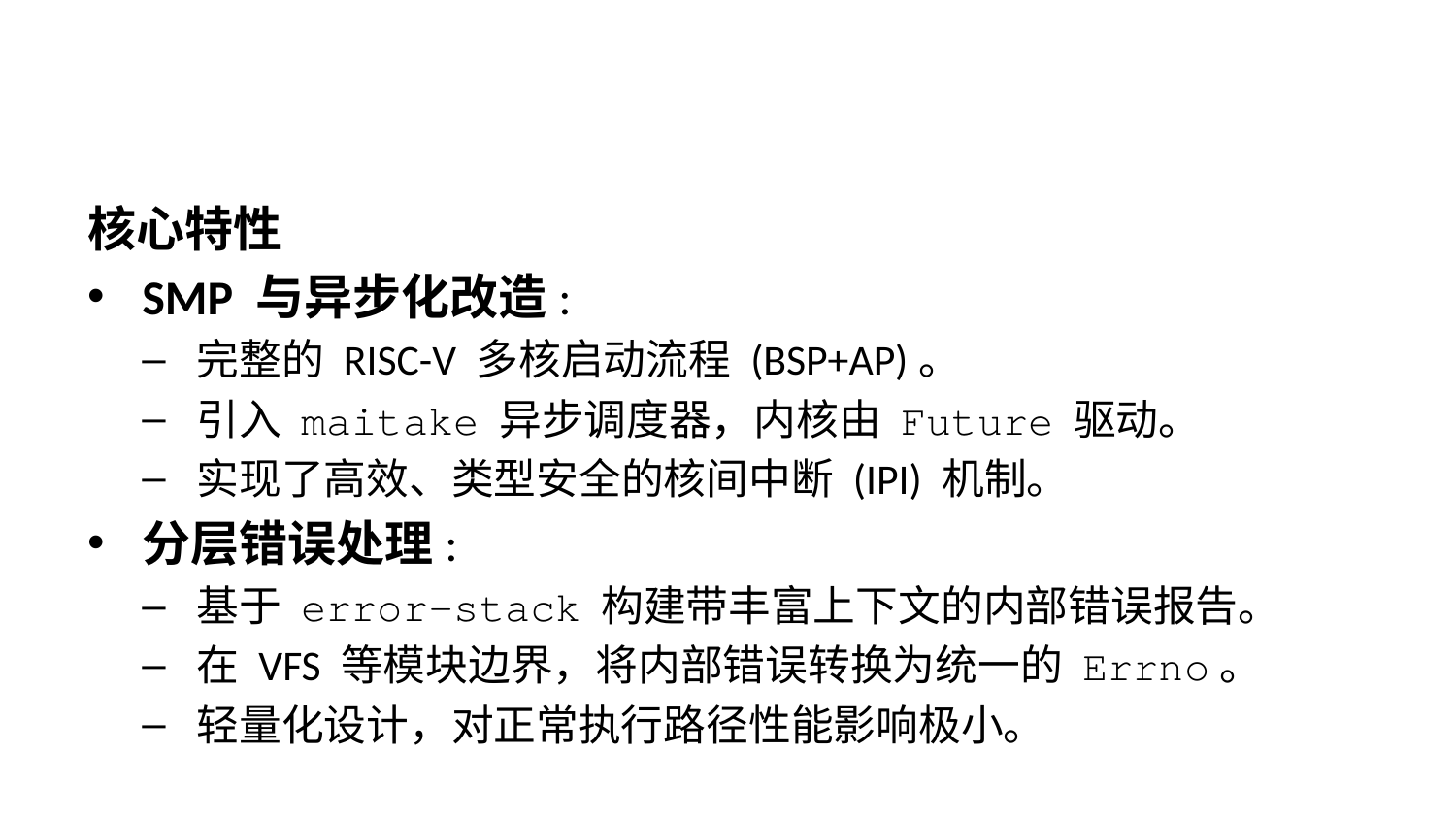

核心特性
SMP 与异步化改造:
完整的 RISC-V 多核启动流程 (BSP+AP)。
引入 maitake 异步调度器，内核由 Future 驱动。
实现了高效、类型安全的核间中断 (IPI) 机制。
分层错误处理:
基于 error-stack 构建带丰富上下文的内部错误报告。
在 VFS 等模块边界，将内部错误转换为统一的 Errno。
轻量化设计，对正常执行路径性能影响极小。